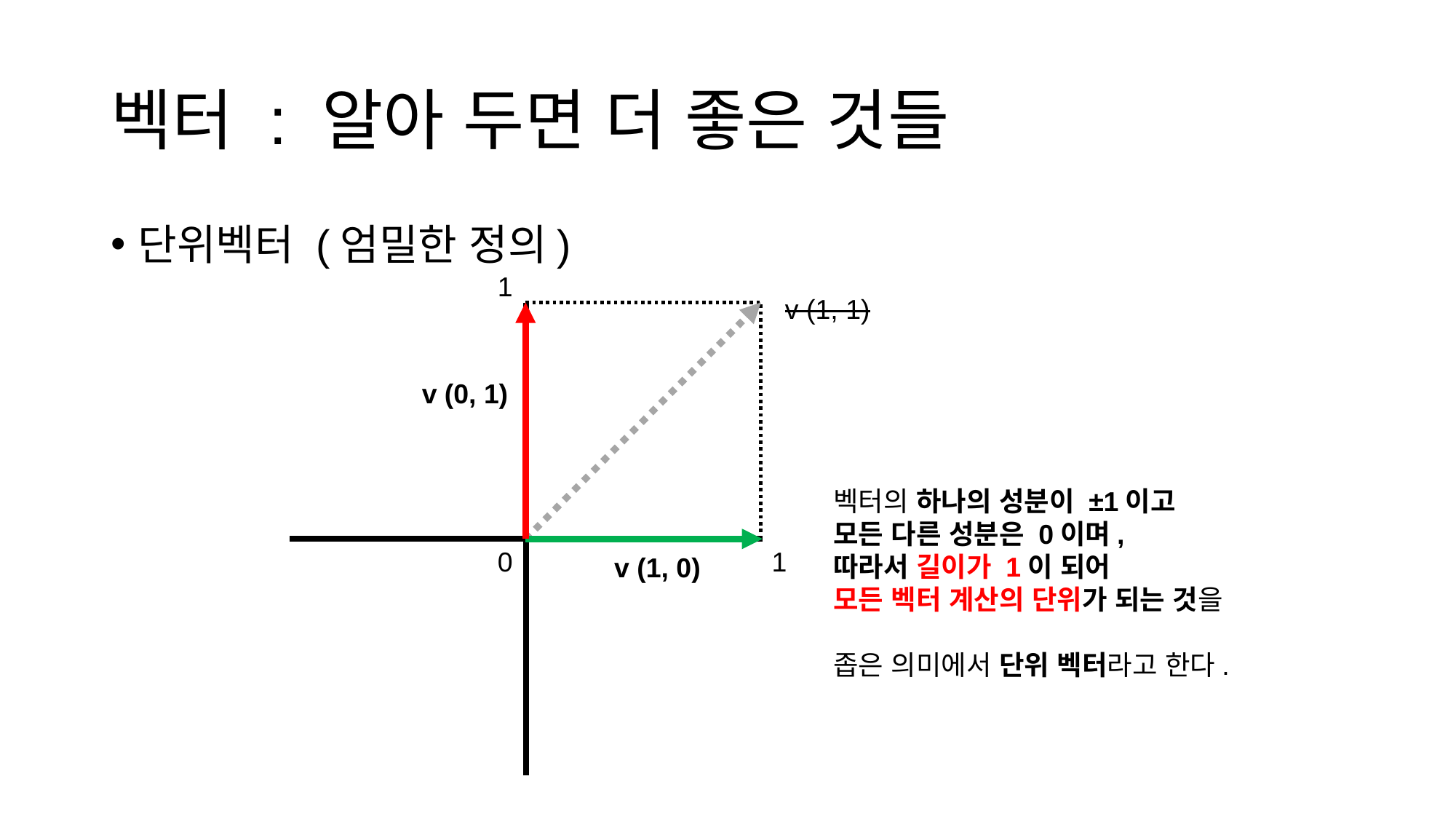

# 벡터 : 알아 두면 더 좋은 것들
단위벡터 (엄밀한 정의)
1
v (1, 1)
|  |  |
| --- | --- |
|  |  |
v (0, 1)
벡터의 하나의 성분이 ±1이고
모든 다른 성분은 0이며,
따라서 길이가 1이 되어
모든 벡터 계산의 단위가 되는 것을

좁은 의미에서 단위 벡터라고 한다.
0
1
v (1, 0)